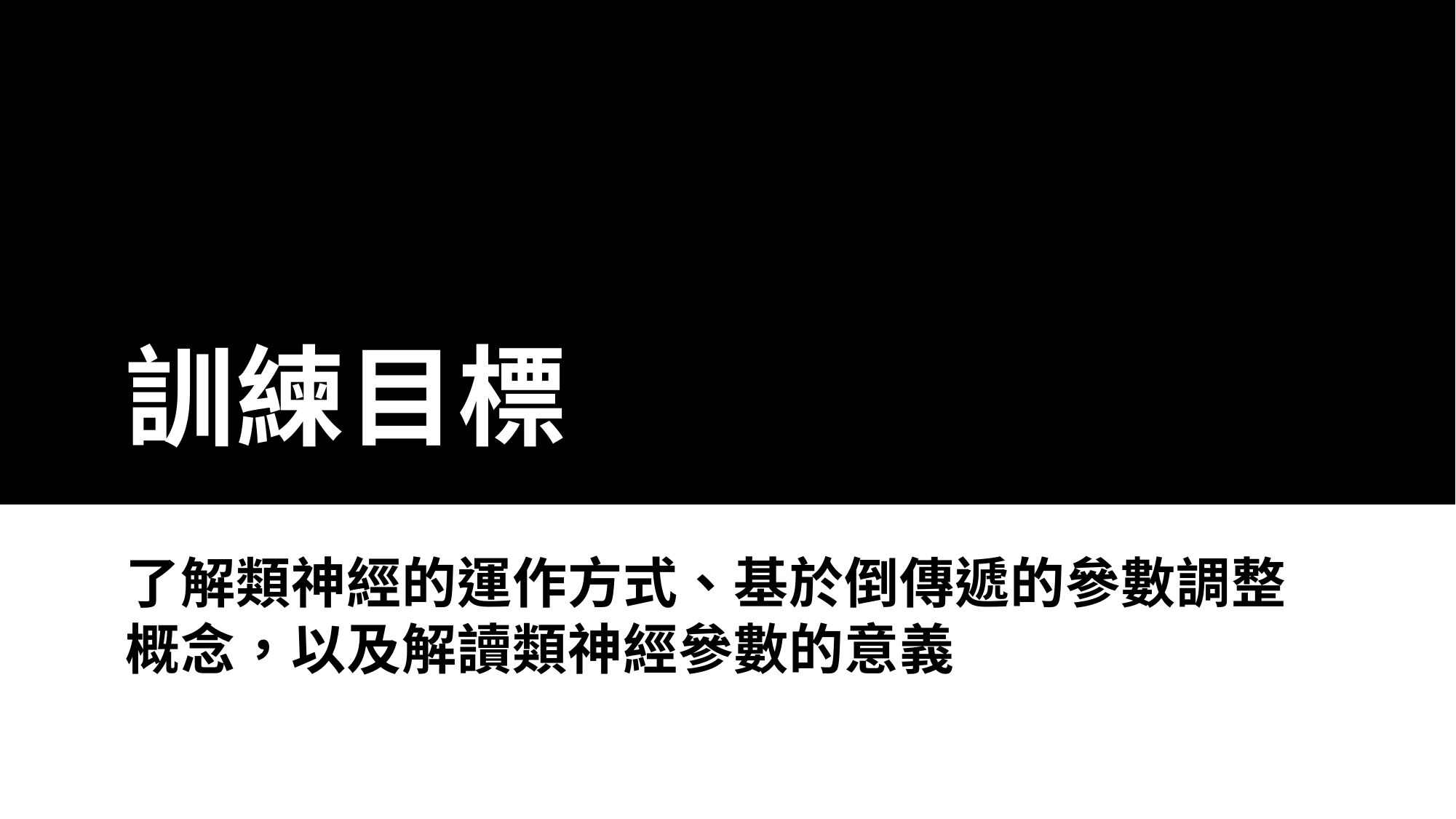

# 訓練目標
了解類神經的運作方式、基於倒傳遞的參數調整概念，以及解讀類神經參數的意義